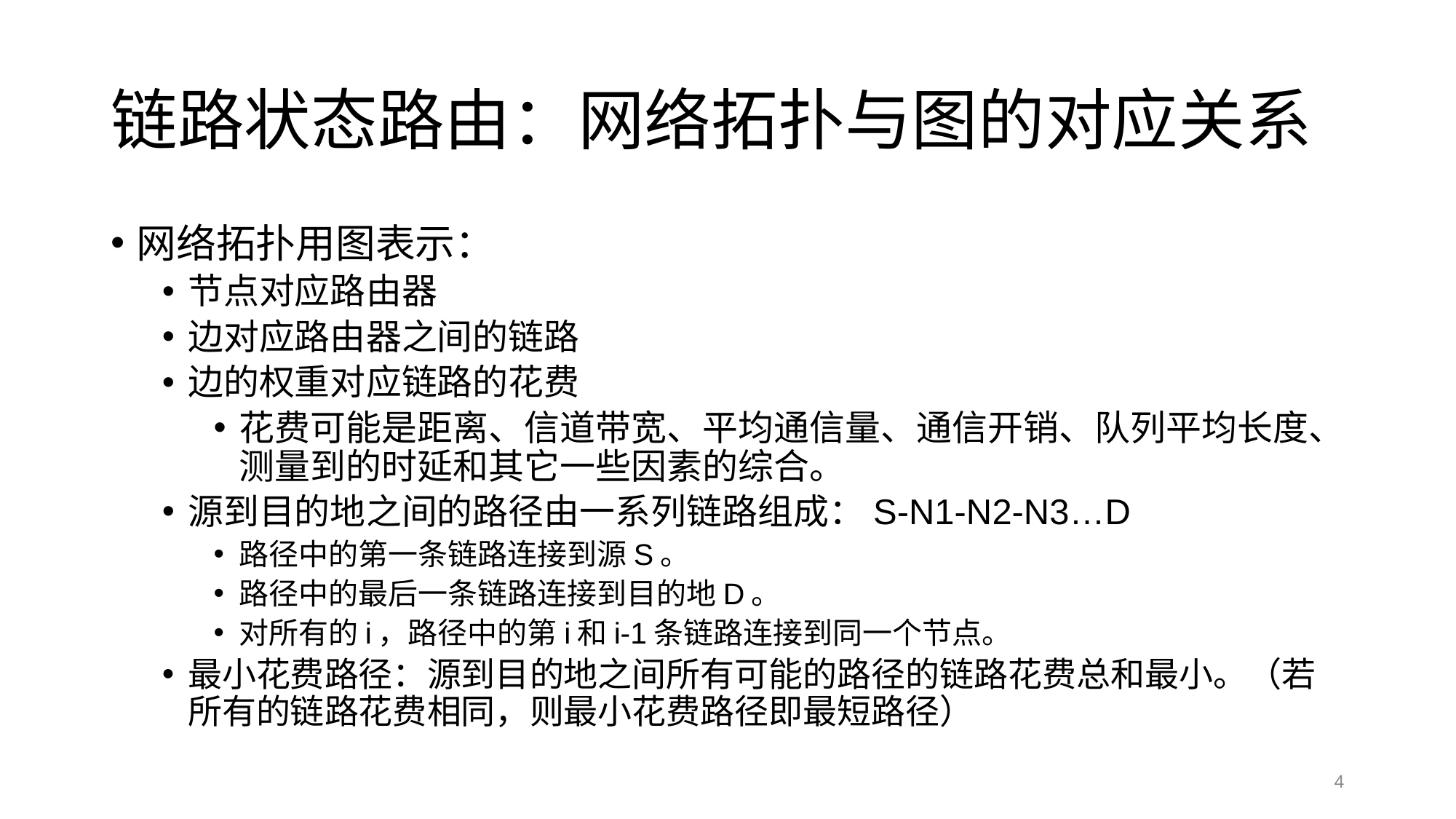

# 链路状态路由：网络拓扑与图的对应关系
网络拓扑用图表示：
节点对应路由器
边对应路由器之间的链路
边的权重对应链路的花费
花费可能是距离、信道带宽、平均通信量、通信开销、队列平均长度、测量到的时延和其它一些因素的综合。
源到目的地之间的路径由一系列链路组成：S-N1-N2-N3…D
路径中的第一条链路连接到源S。
路径中的最后一条链路连接到目的地D。
对所有的i，路径中的第i和i-1条链路连接到同一个节点。
最小花费路径：源到目的地之间所有可能的路径的链路花费总和最小。（若所有的链路花费相同，则最小花费路径即最短路径）

4